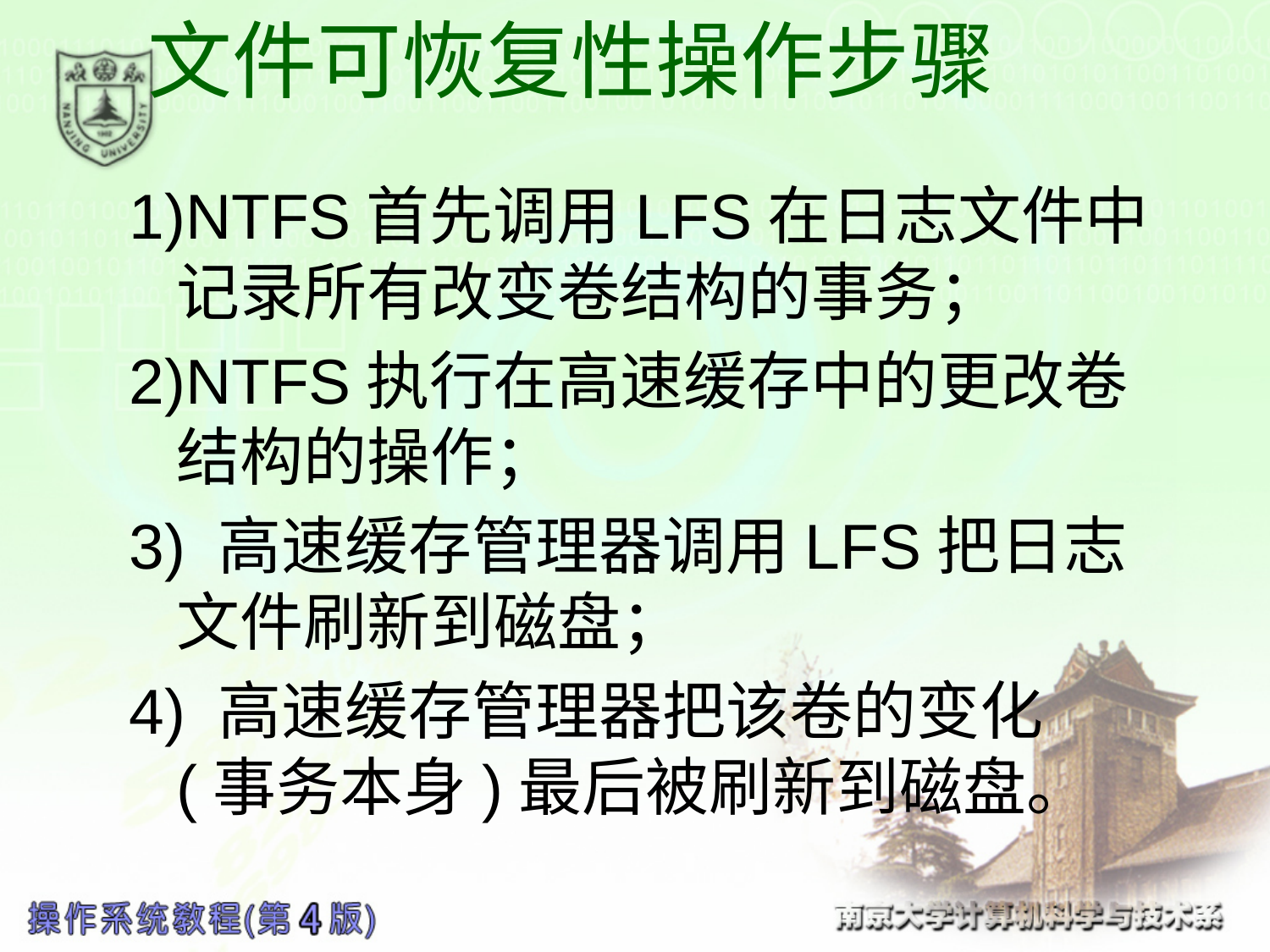

# 文件可恢复性操作步骤
1)NTFS首先调用LFS在日志文件中记录所有改变卷结构的事务；
2)NTFS执行在高速缓存中的更改卷结构的操作；
3) 高速缓存管理器调用LFS把日志文件刷新到磁盘；
4) 高速缓存管理器把该卷的变化(事务本身)最后被刷新到磁盘。